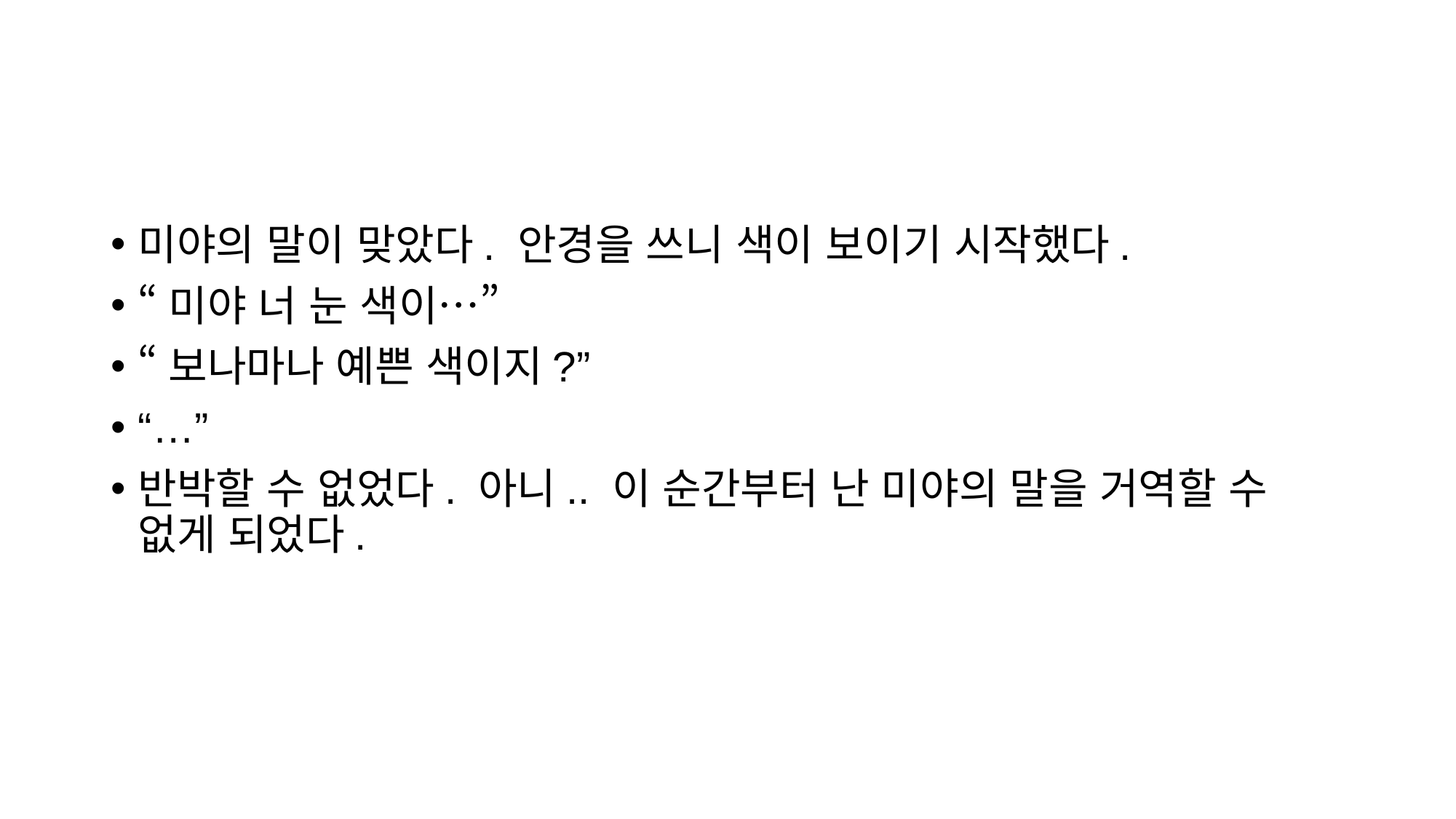

#
미야의 말이 맞았다. 안경을 쓰니 색이 보이기 시작했다.
“미야 너 눈 색이…”
“보나마나 예쁜 색이지?”
“…”
반박할 수 없었다. 아니.. 이 순간부터 난 미야의 말을 거역할 수 없게 되었다.